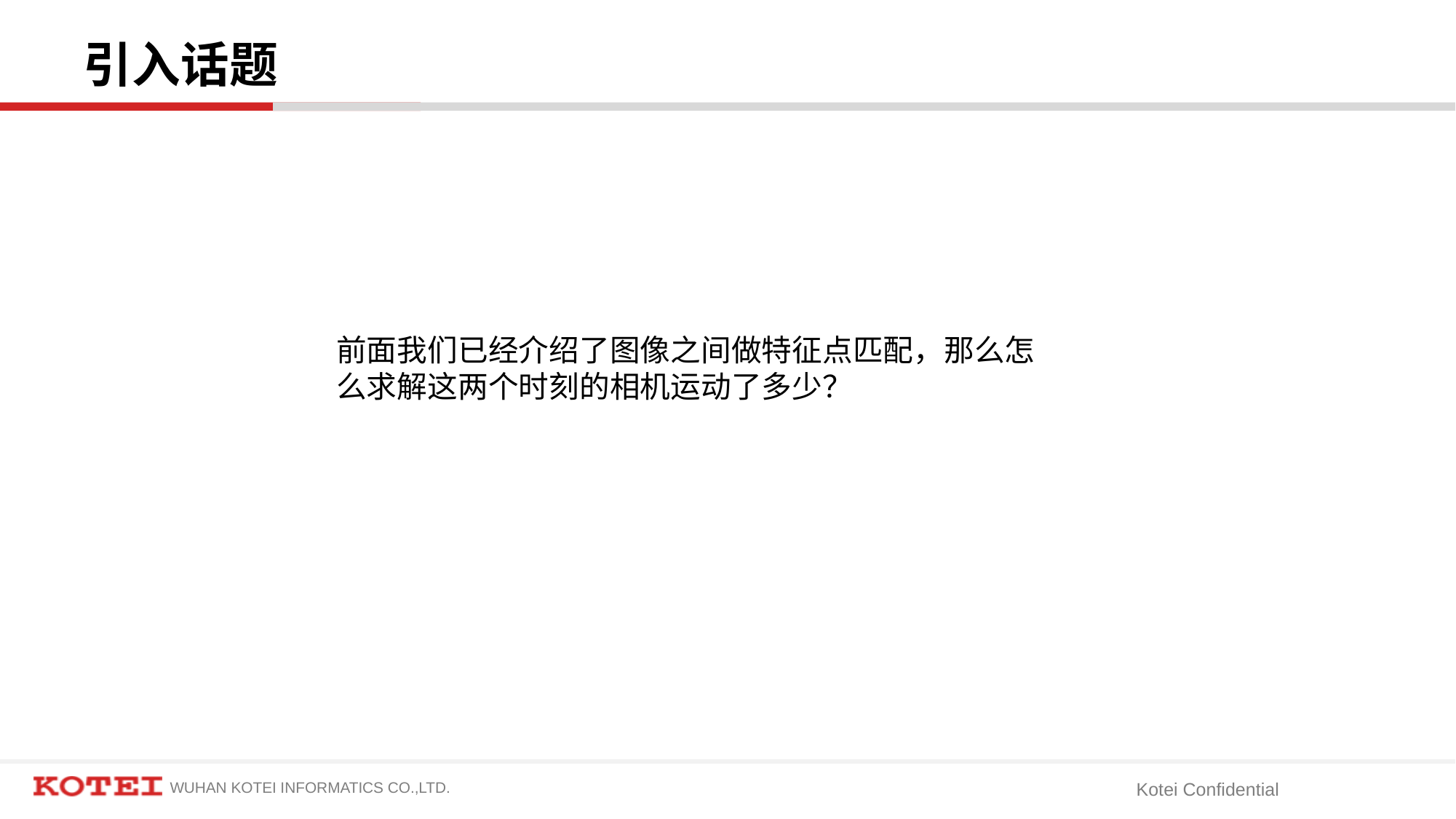

# 引入话题

前面我们已经介绍了图像之间做特征点匹配，那么怎么求解这两个时刻的相机运动了多少？